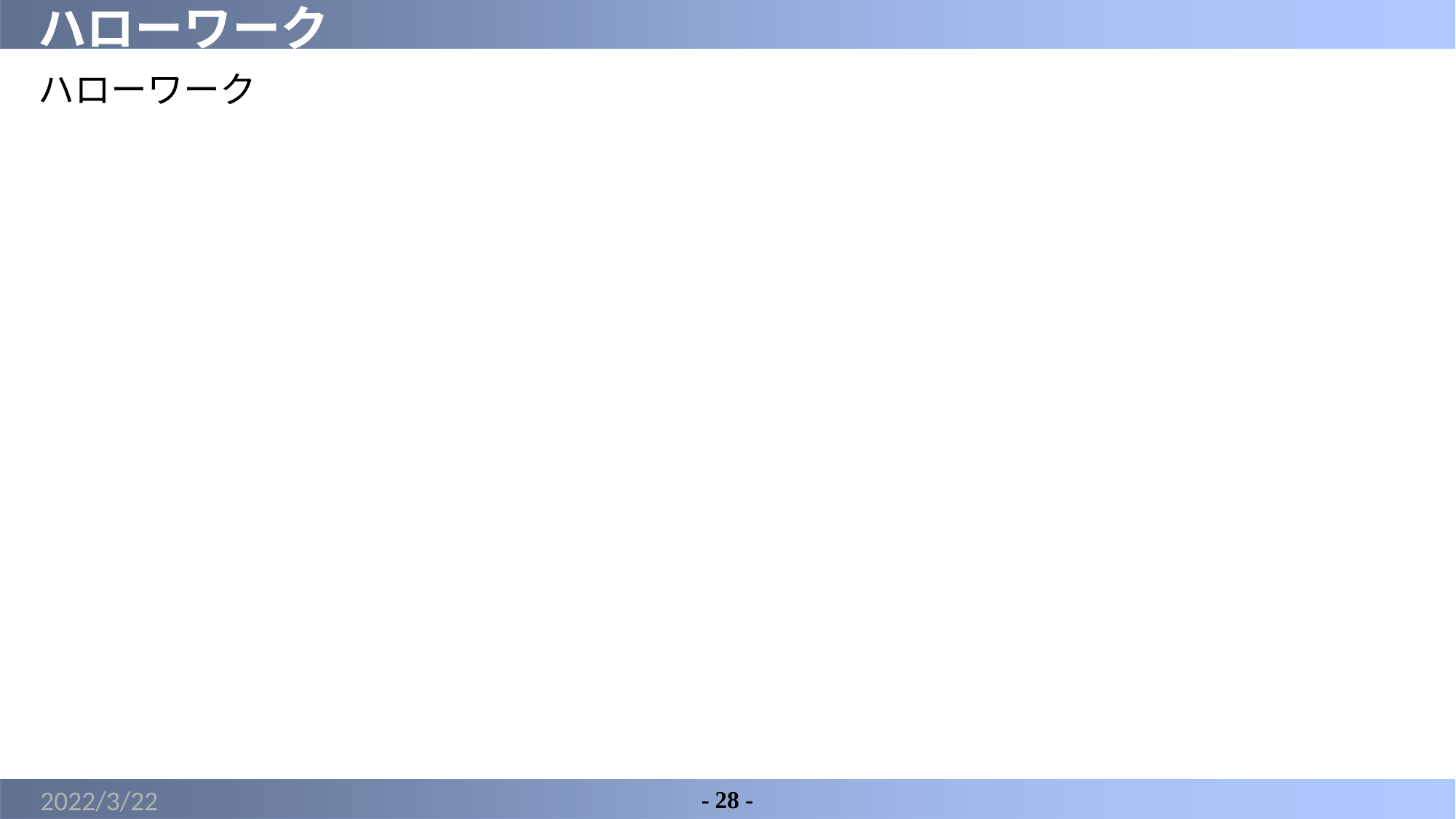

# ハローワーク
ハローワーク
2022/3/22
- 28 -